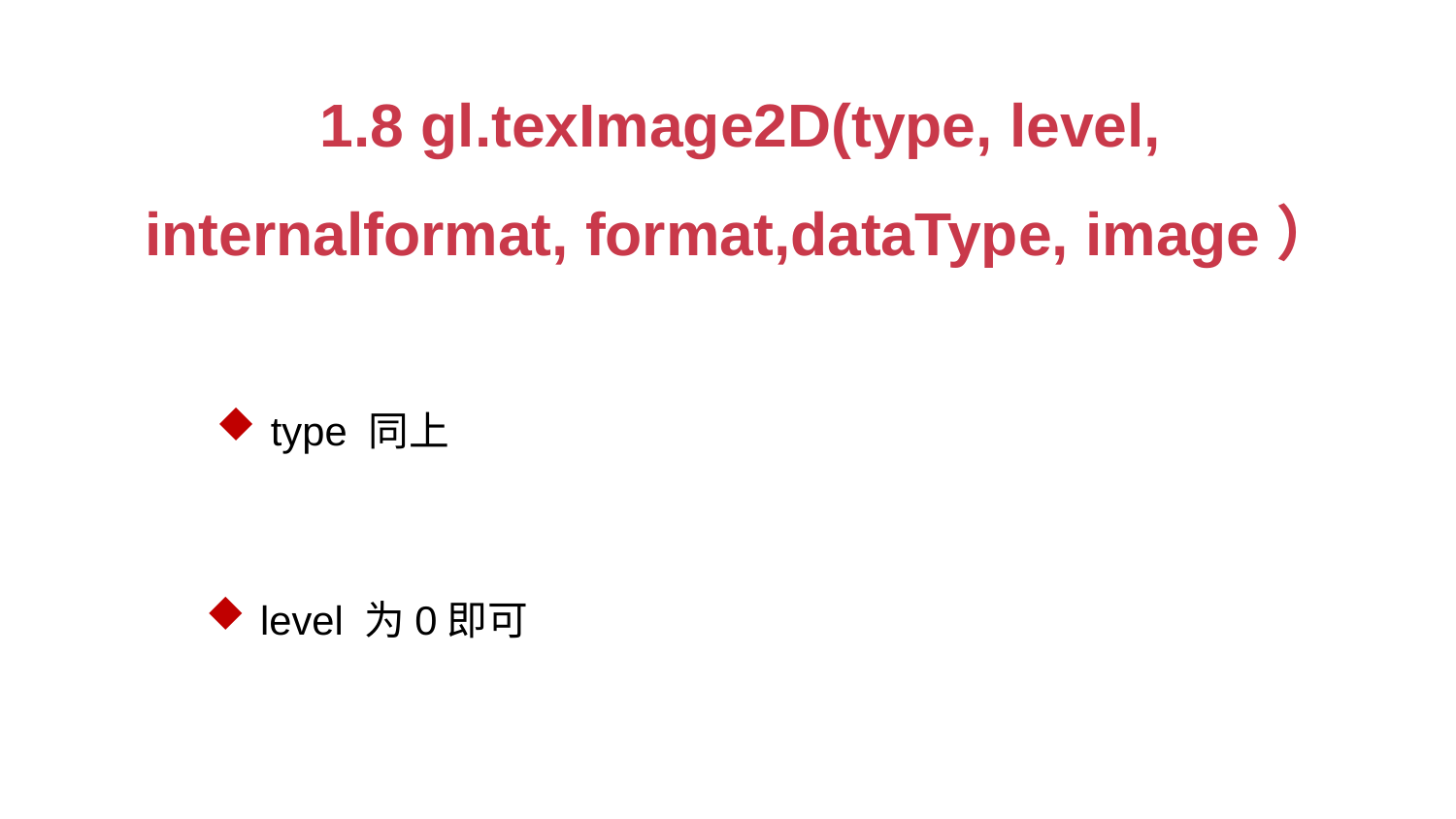

1.8 gl.texImage2D(type, level, internalformat, format,dataType, image）
type 同上
level 为0即可